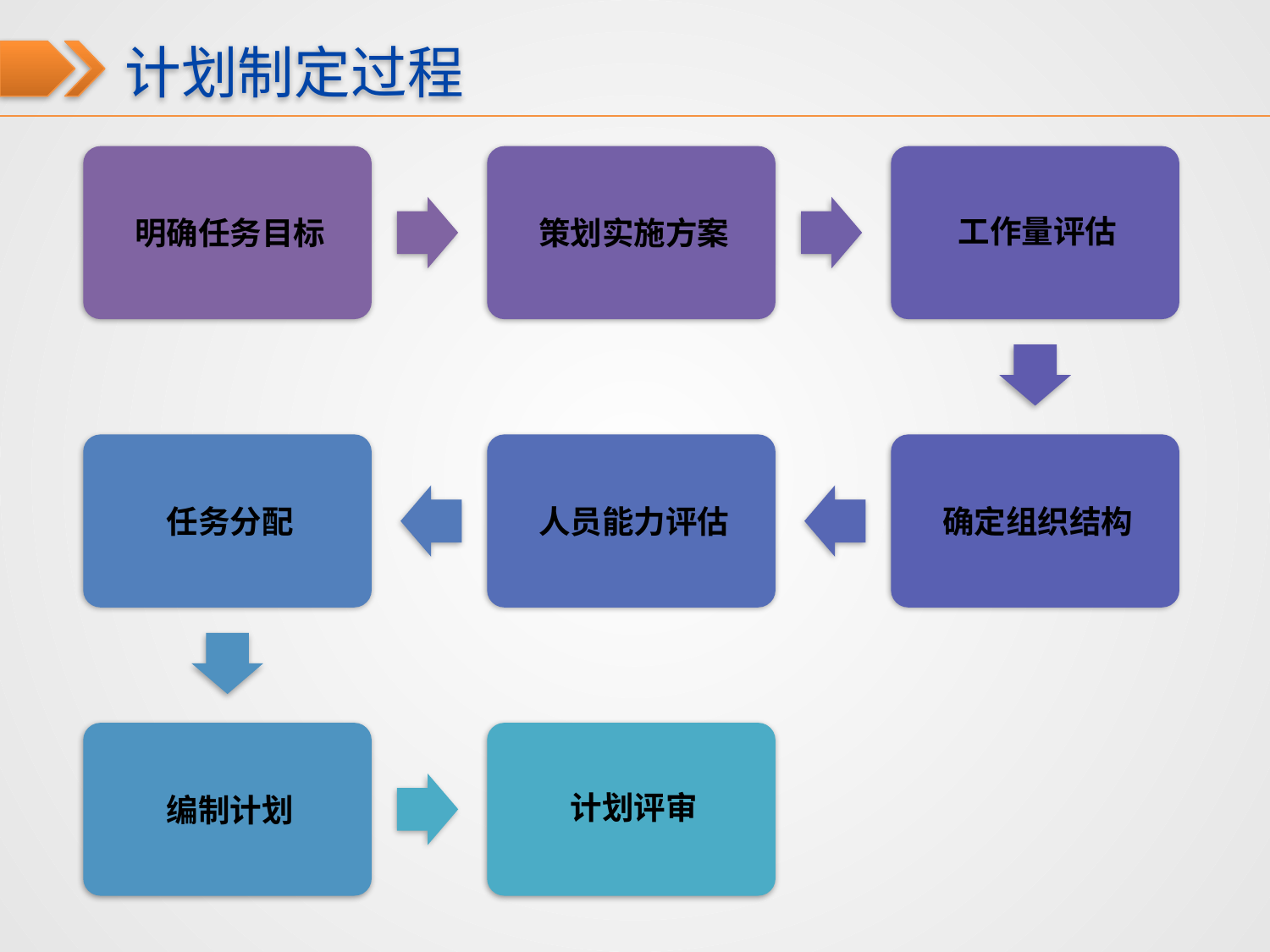

计划制定过程

明确任务目标

策划实施方案

工作量评估

确定组织结构

人员能力评估

任务分配

编制计划

计划评审